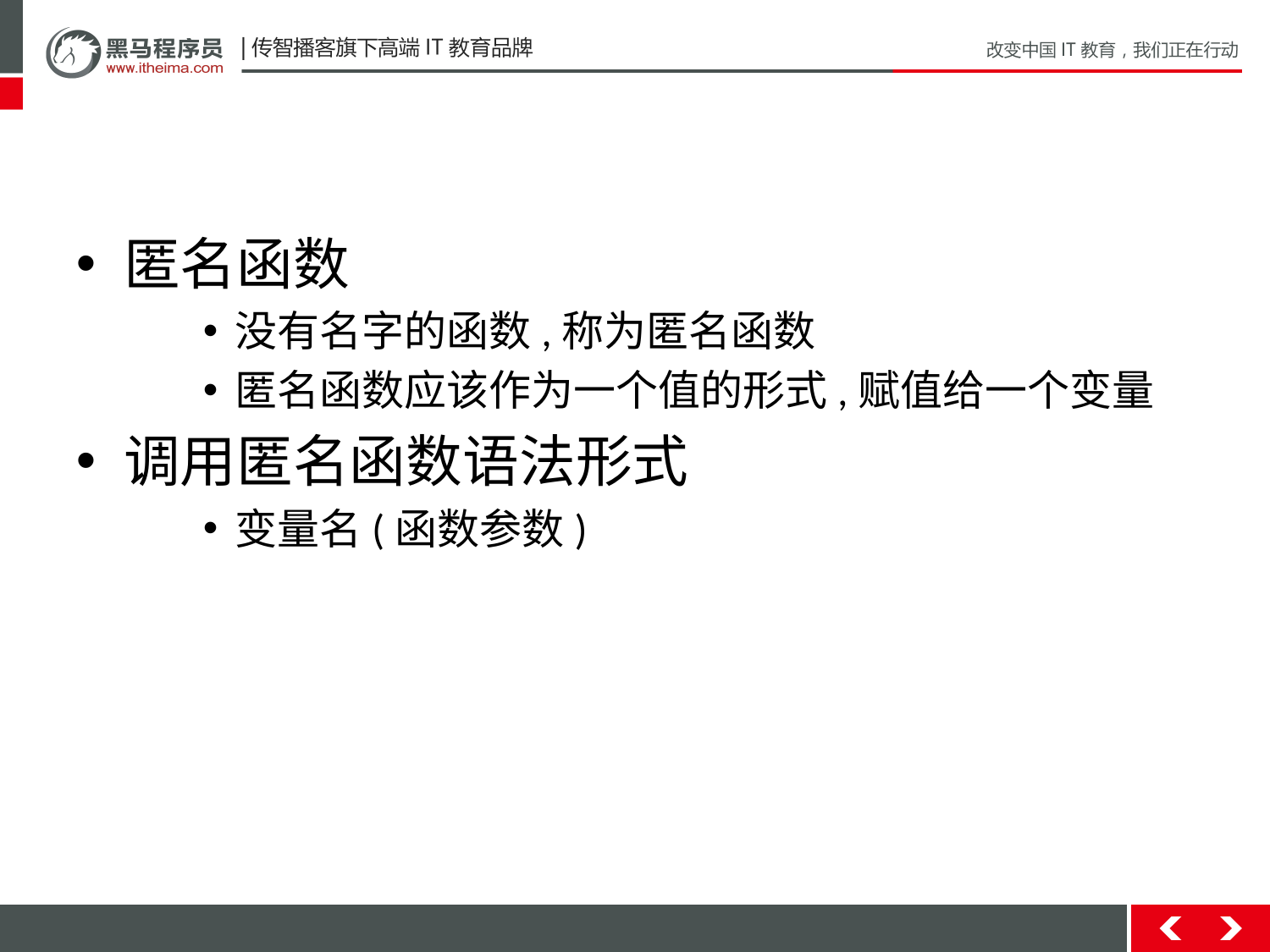

#
匿名函数
没有名字的函数,称为匿名函数
匿名函数应该作为一个值的形式,赋值给一个变量
调用匿名函数语法形式
变量名(函数参数)